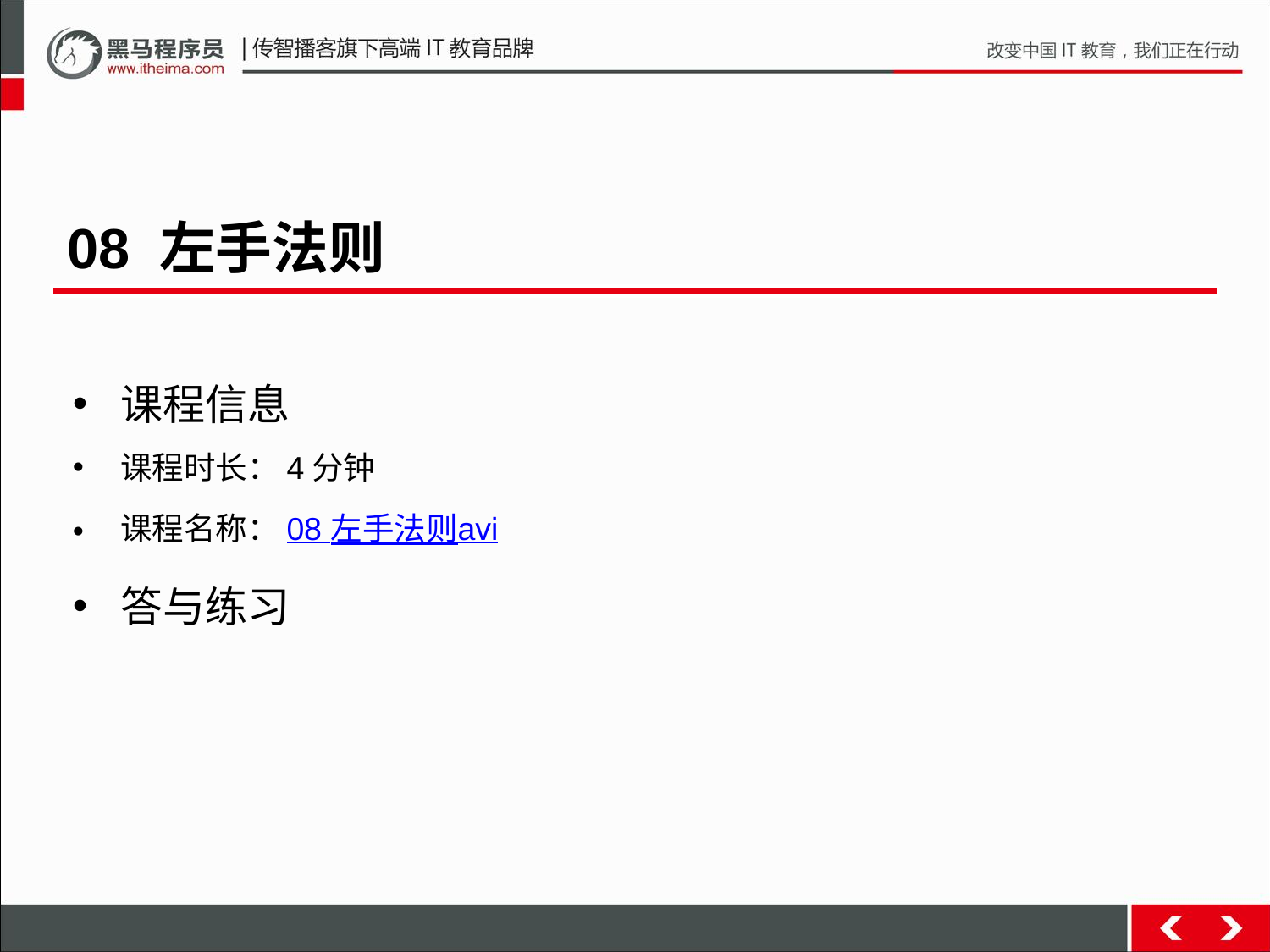

08 左手法则
课程信息
课程时长：4分钟
课程名称：08 左手法则avi
答与练习